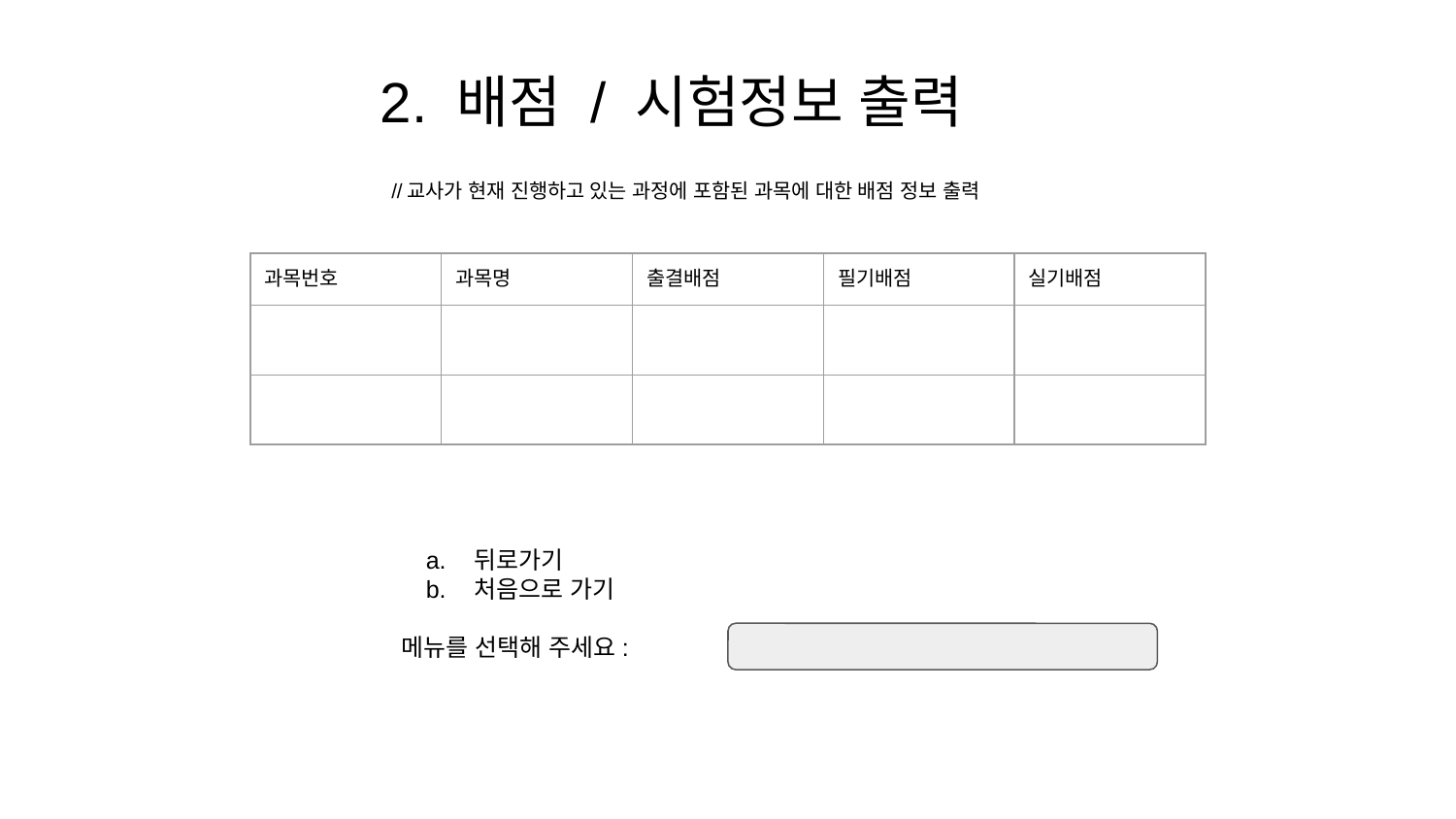

# 2. 배점 / 시험정보 출력
//교사가 현재 진행하고 있는 과정에 포함된 과목에 대한 배점 정보 출력

| 과목번호 | 과목명 | 출결배점 | 필기배점 | 실기배점 |
| --- | --- | --- | --- | --- |
|  |  |  |  |  |
|  |  |  |  |  |
뒤로가기
처음으로 가기

메뉴를 선택해 주세요: